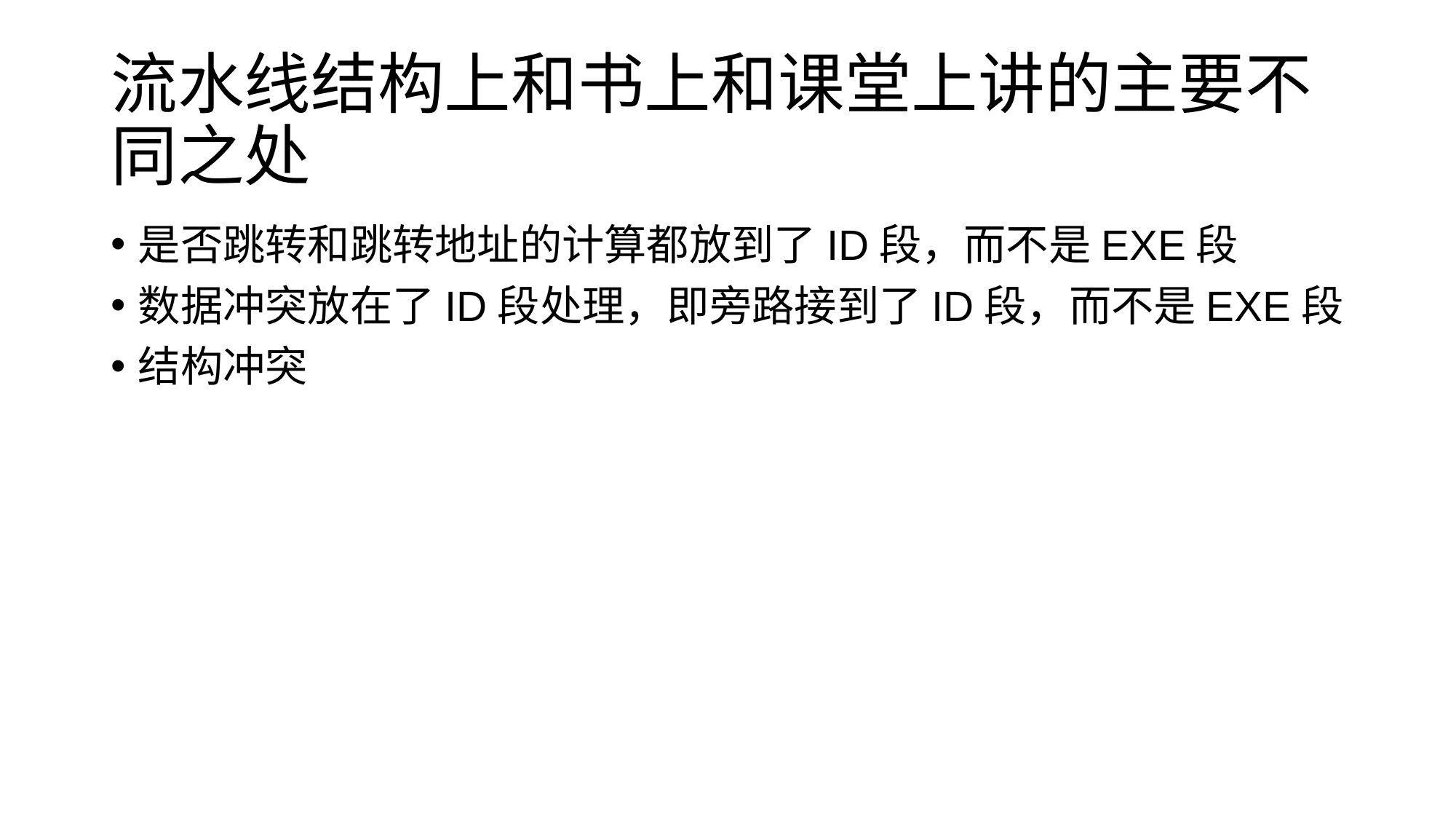

# 流水线结构上和书上和课堂上讲的主要不同之处
是否跳转和跳转地址的计算都放到了ID段，而不是EXE段
数据冲突放在了ID段处理，即旁路接到了ID段，而不是EXE段
结构冲突